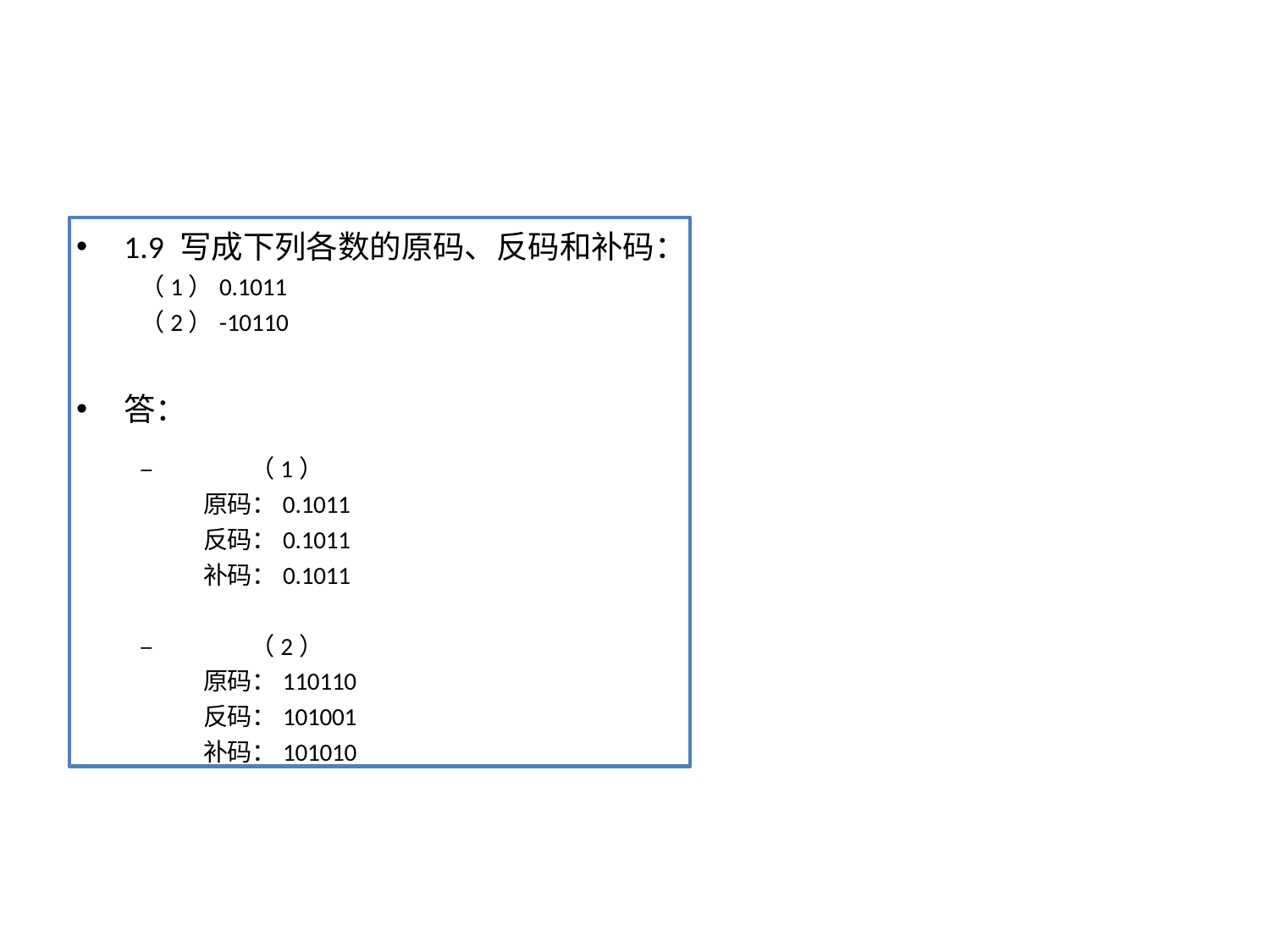

1.9 写成下列各数的原码、反码和补码：
（1）0.1011
（2）-10110

答：
–	（1）
原码：0.1011
反码：0.1011
补码：0.1011

–	（2）
原码：110110
反码：101001
补码：101010